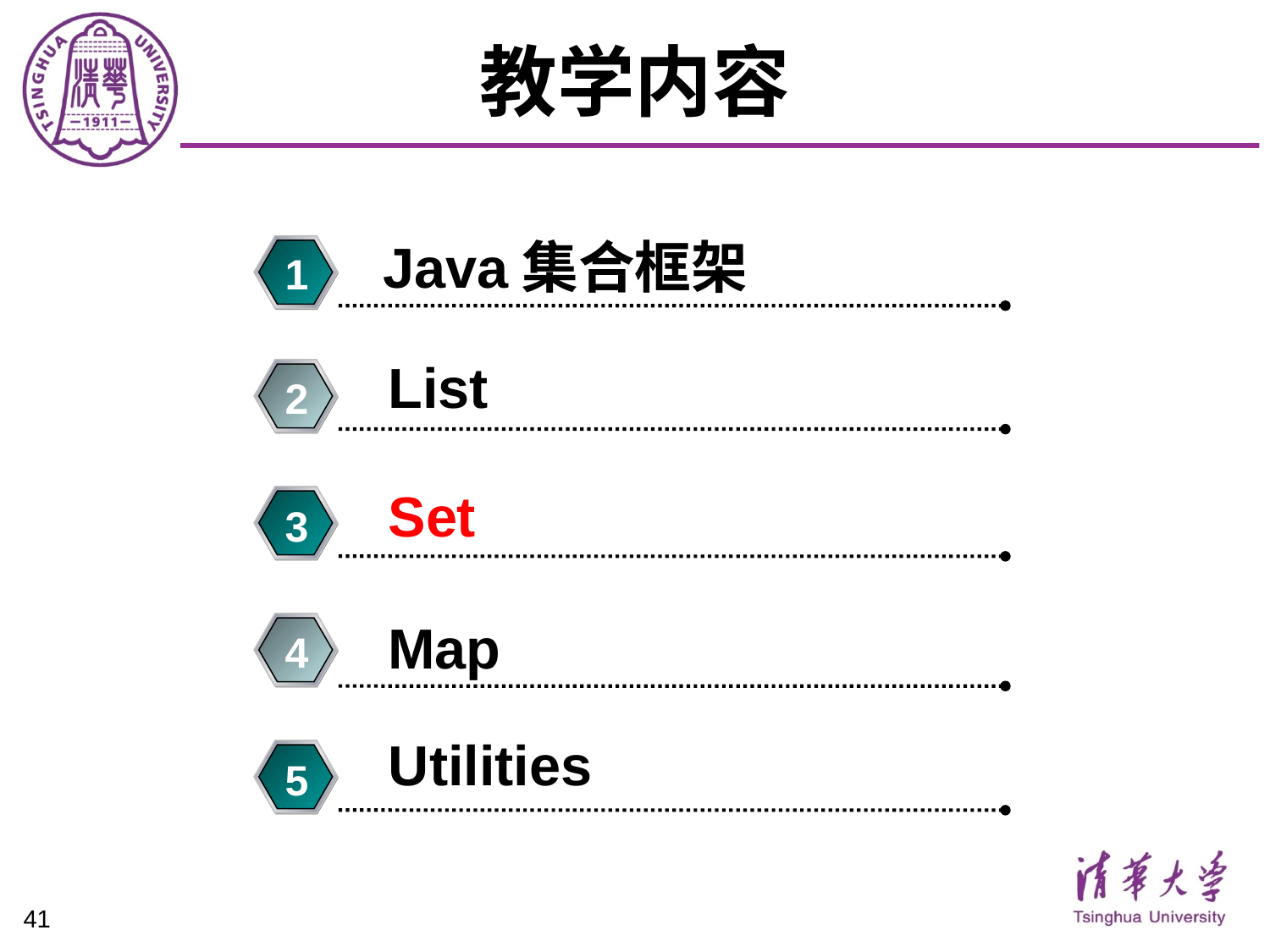

# 教学内容
Java集合框架

1

List

2

Set

3

Map

4

Utilities

5

41